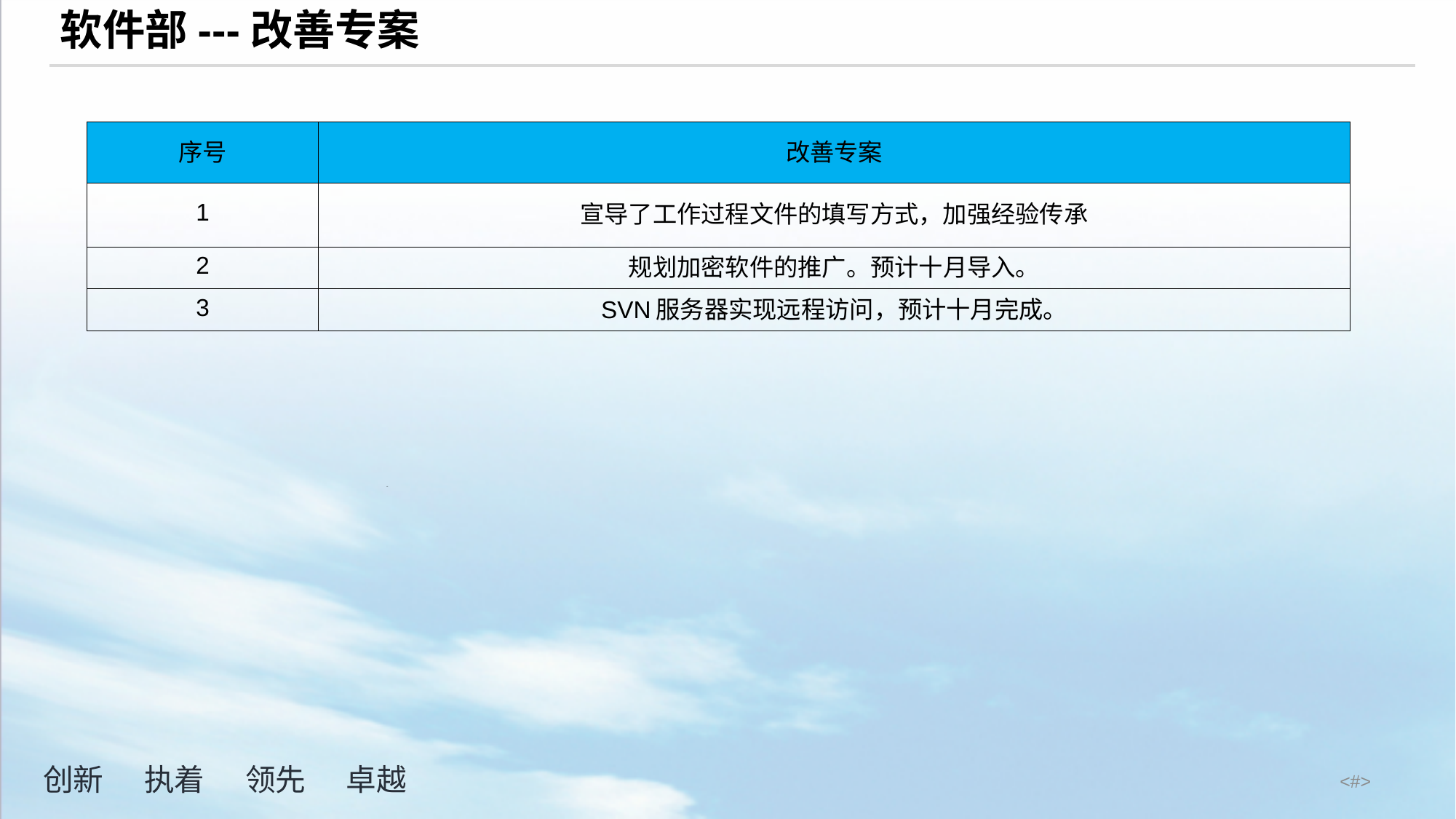

软件部---改善专案

| 序号 | 改善专案 |
| --- | --- |
| 1 | 宣导了工作过程文件的填写方式，加强经验传承 |
| 2 | 规划加密软件的推广。预计十月导入。 |
| 3 | SVN服务器实现远程访问，预计十月完成。 |
4